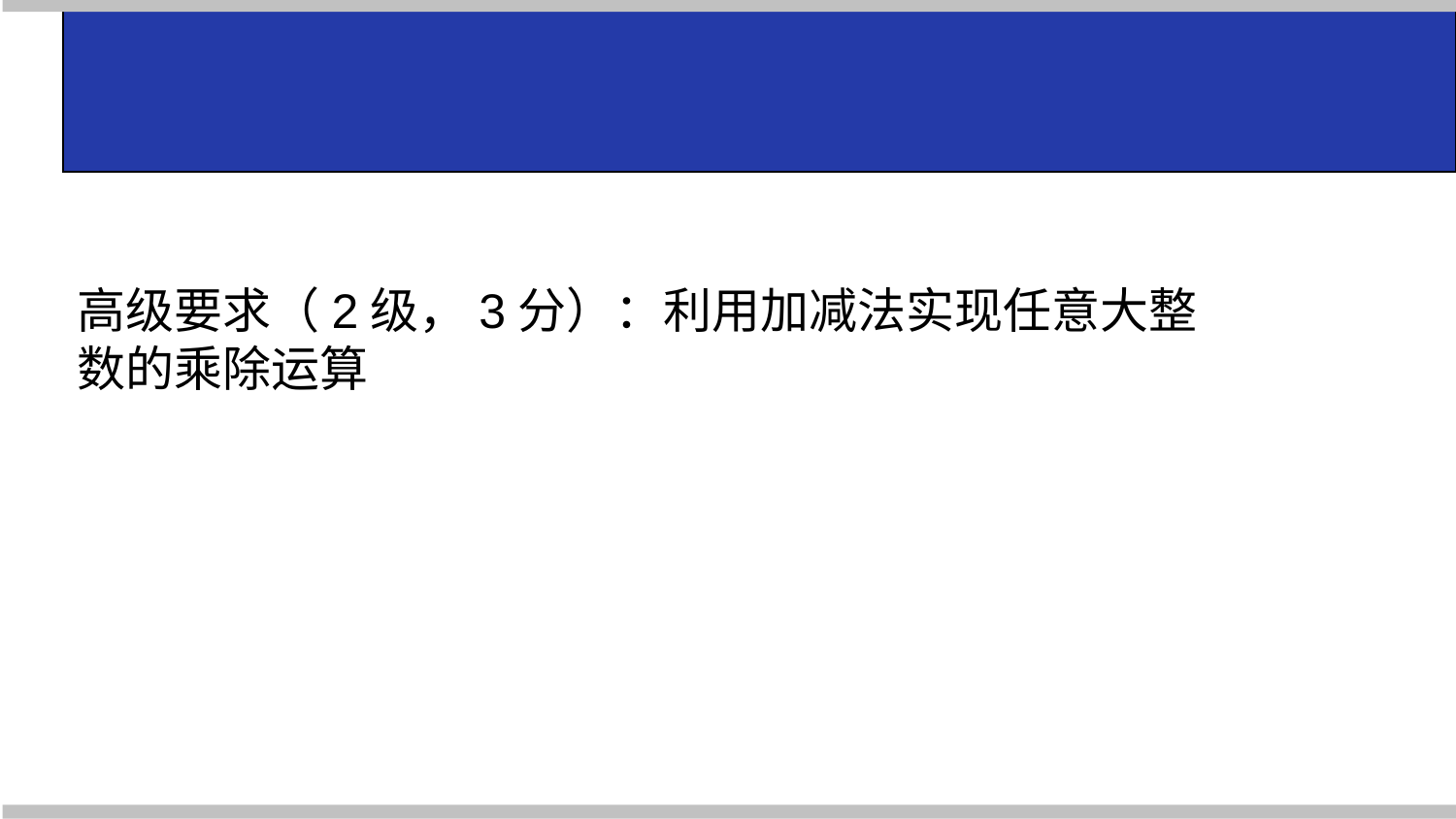

高级要求（2级，3分）：利用加减法实现任意大整数的乘除运算
此照片，作者: 未知作者，许可证: CC BY-SA